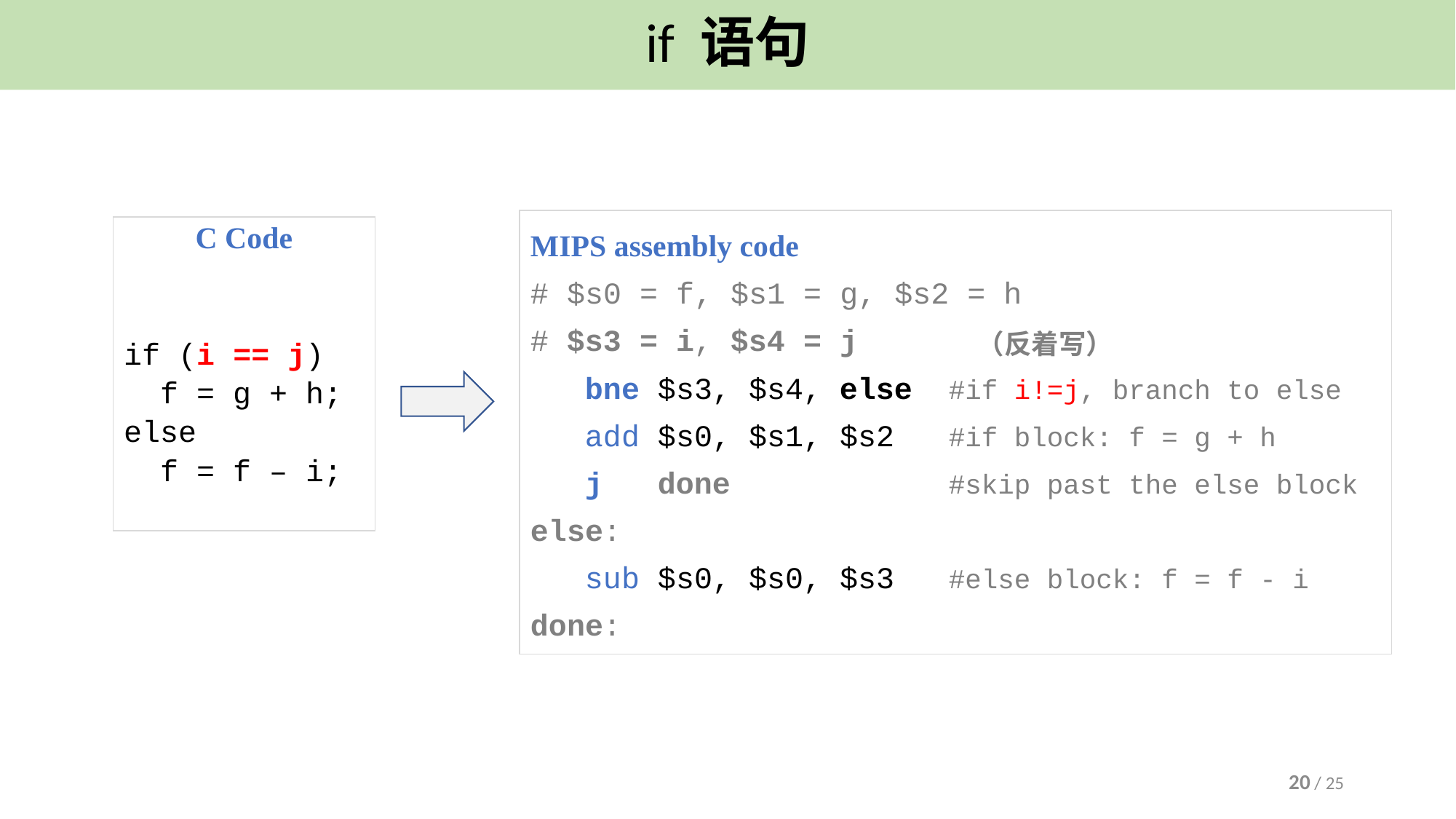

# if 语句
MIPS assembly code
# $s0 = f, $s1 = g, $s2 = h
# $s3 = i, $s4 = j
   bne $s3, $s4, else  #if i!=j, branch to else
   add $s0, $s1, $s2   #if block: f = g + h
   j   done            #skip past the else block
else:
   sub $s0, $s0, $s3   #else block: f = f - i
done:
C Code

if (i == j)
  f = g + h;
else
  f = f – i;
（反着写）

20 / 25